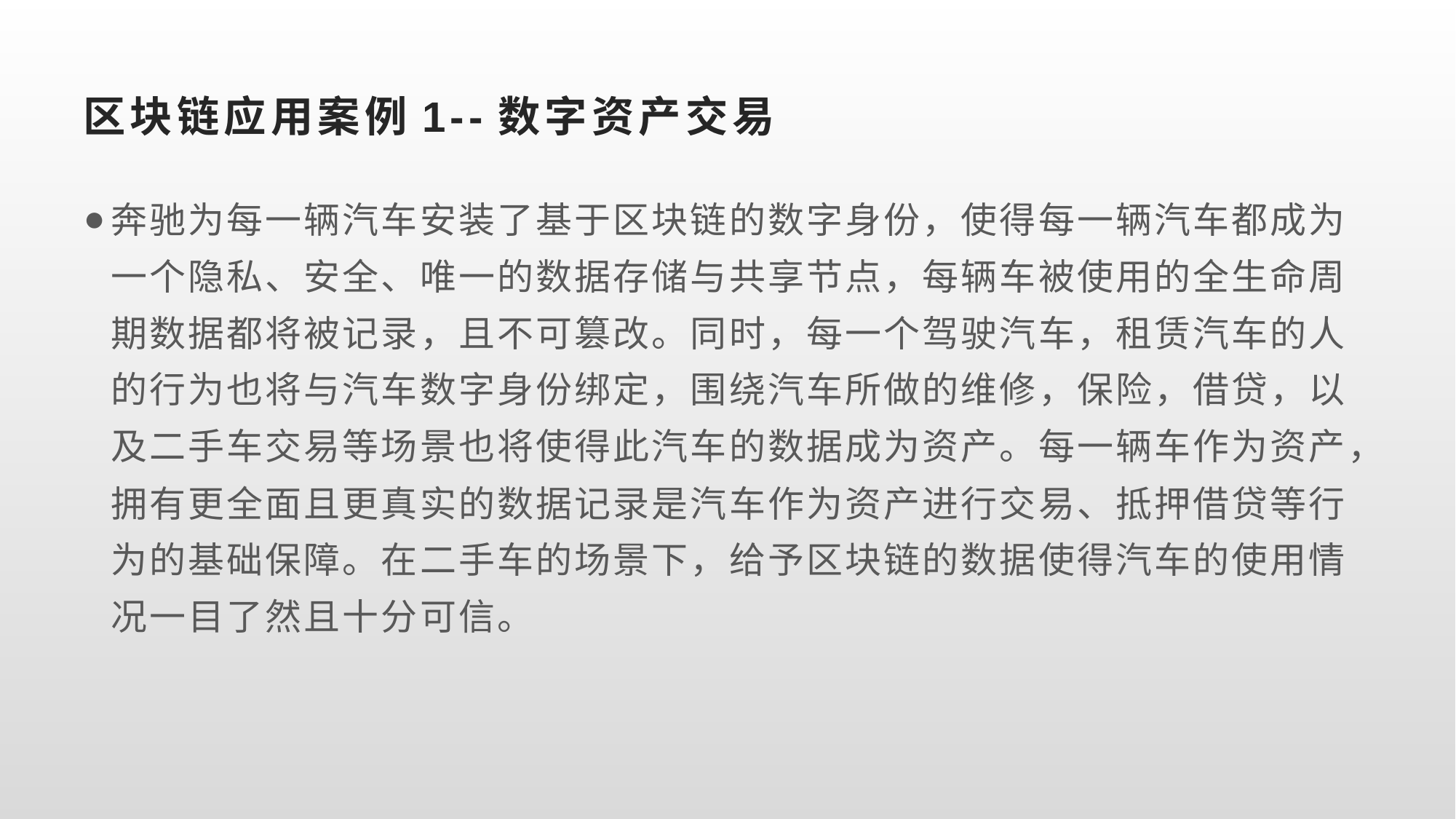

# 区块链应用案例1--数字资产交易
奔驰为每一辆汽车安装了基于区块链的数字身份，使得每一辆汽车都成为一个隐私、安全、唯一的数据存储与共享节点，每辆车被使用的全生命周期数据都将被记录，且不可篡改。同时，每一个驾驶汽车，租赁汽车的人的行为也将与汽车数字身份绑定，围绕汽车所做的维修，保险，借贷，以及二手车交易等场景也将使得此汽车的数据成为资产。每一辆车作为资产，拥有更全面且更真实的数据记录是汽车作为资产进行交易、抵押借贷等行为的基础保障。在二手车的场景下，给予区块链的数据使得汽车的使用情况一目了然且十分可信。